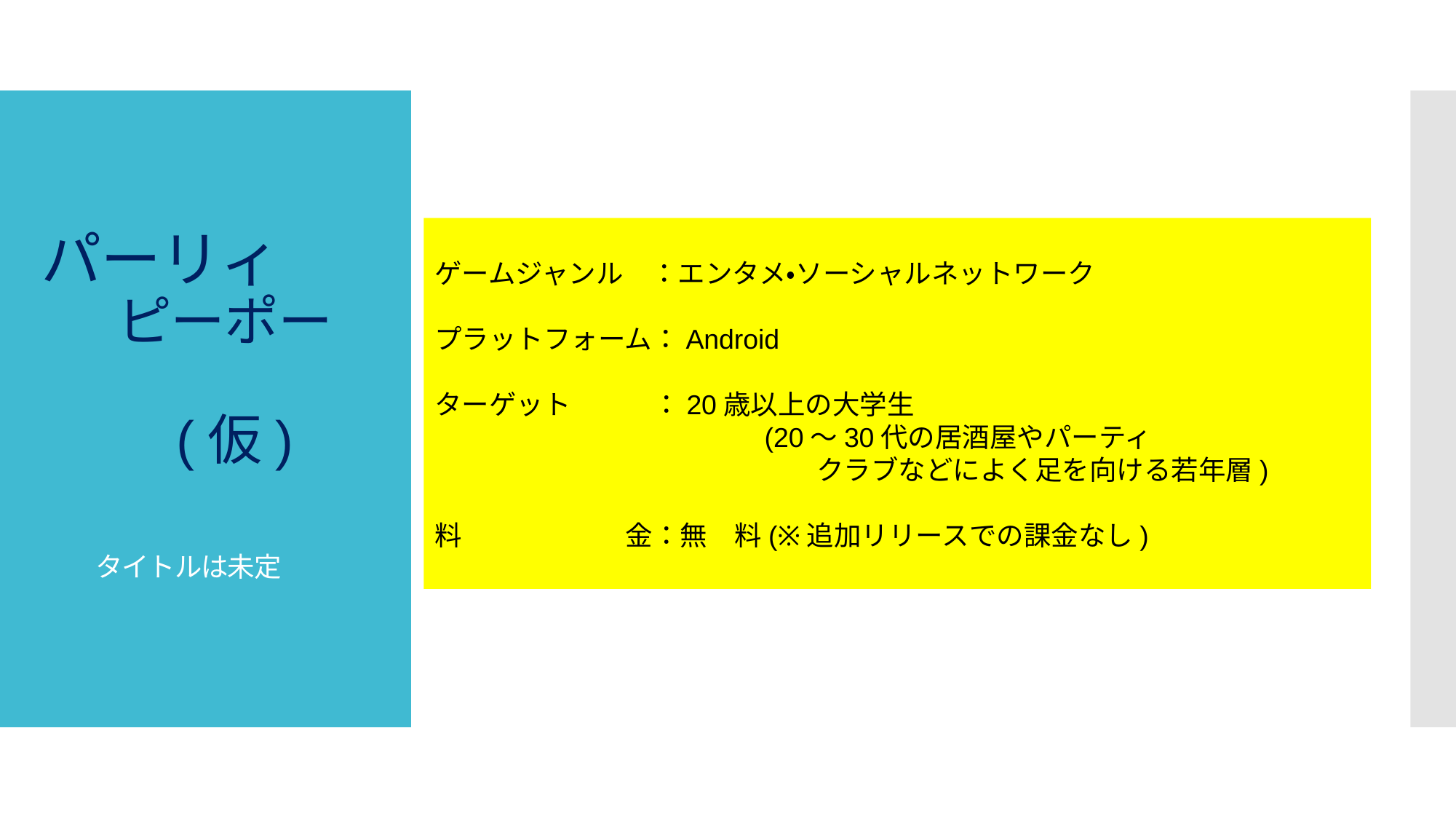

# パーリィ 　  ピーポー 　 　(仮) 　タイトルは未定

ゲームジャンル　：エンタメ・ソーシャルネットワーク

プラットフォーム：Android

ターゲット　　　：20歳以上の大学生
                                      　　　(20～30代の居酒屋やパーティ
　　　　　　　　　　　　　　クラブなどによく足を向ける若年層)

料　　　　　　金：無　料(※追加リリースでの課金なし)